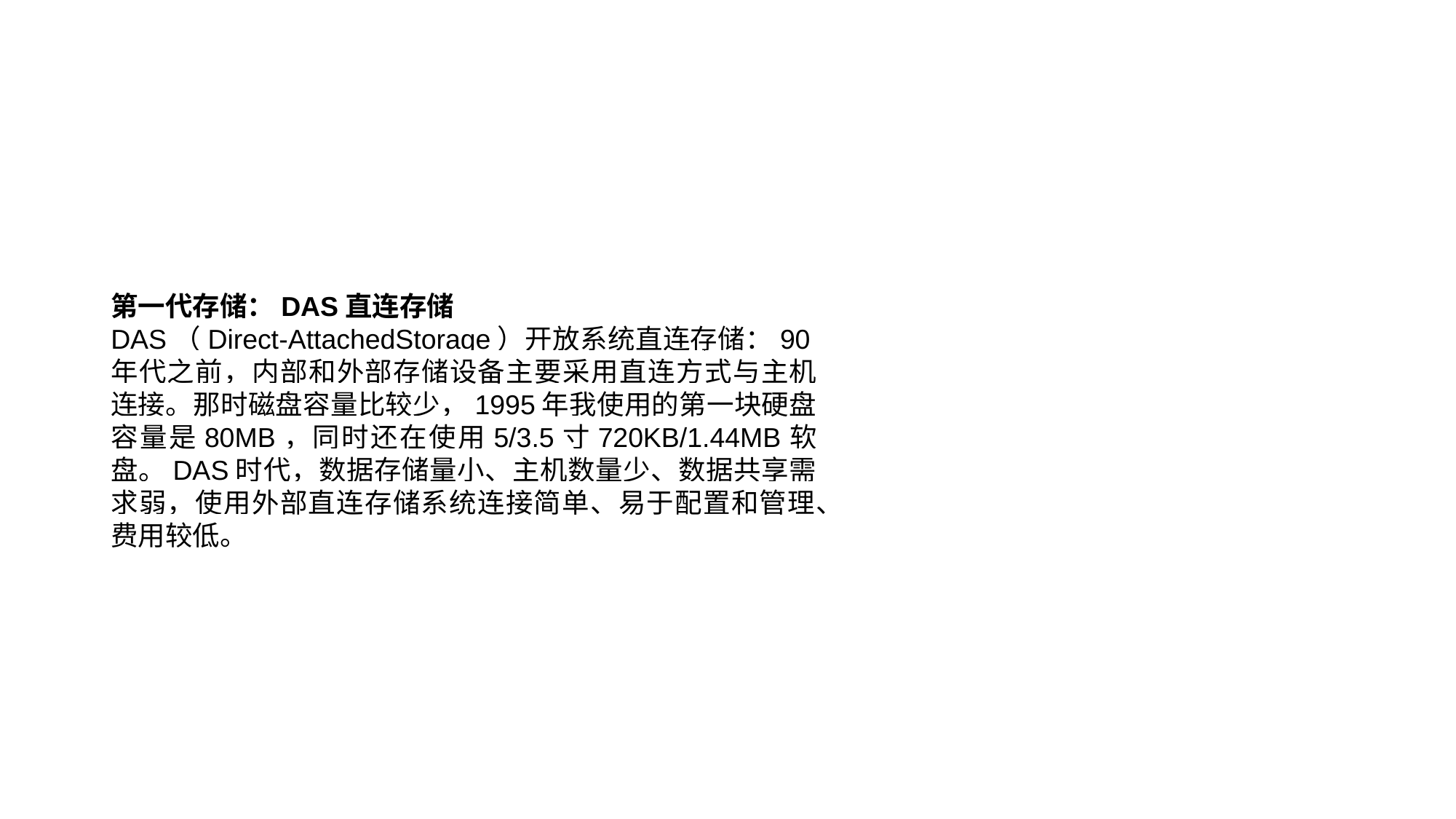

#

第一代存储：DAS直连存储
DAS（Direct-AttachedStorage）开放系统直连存储：90年代之前，内部和外部存储设备主要采⽤直连⽅式与主机连接。那时磁盘容量比较少，1995年我使用的第一块硬盘容量是80MB，同时还在使用5/3.5寸720KB/1.44MB软盘。DAS时代，数据存储量小、主机数量少、数据共享需求弱，使⽤外部直连存储系统连接简单、易于配置和管理、费⽤较低。